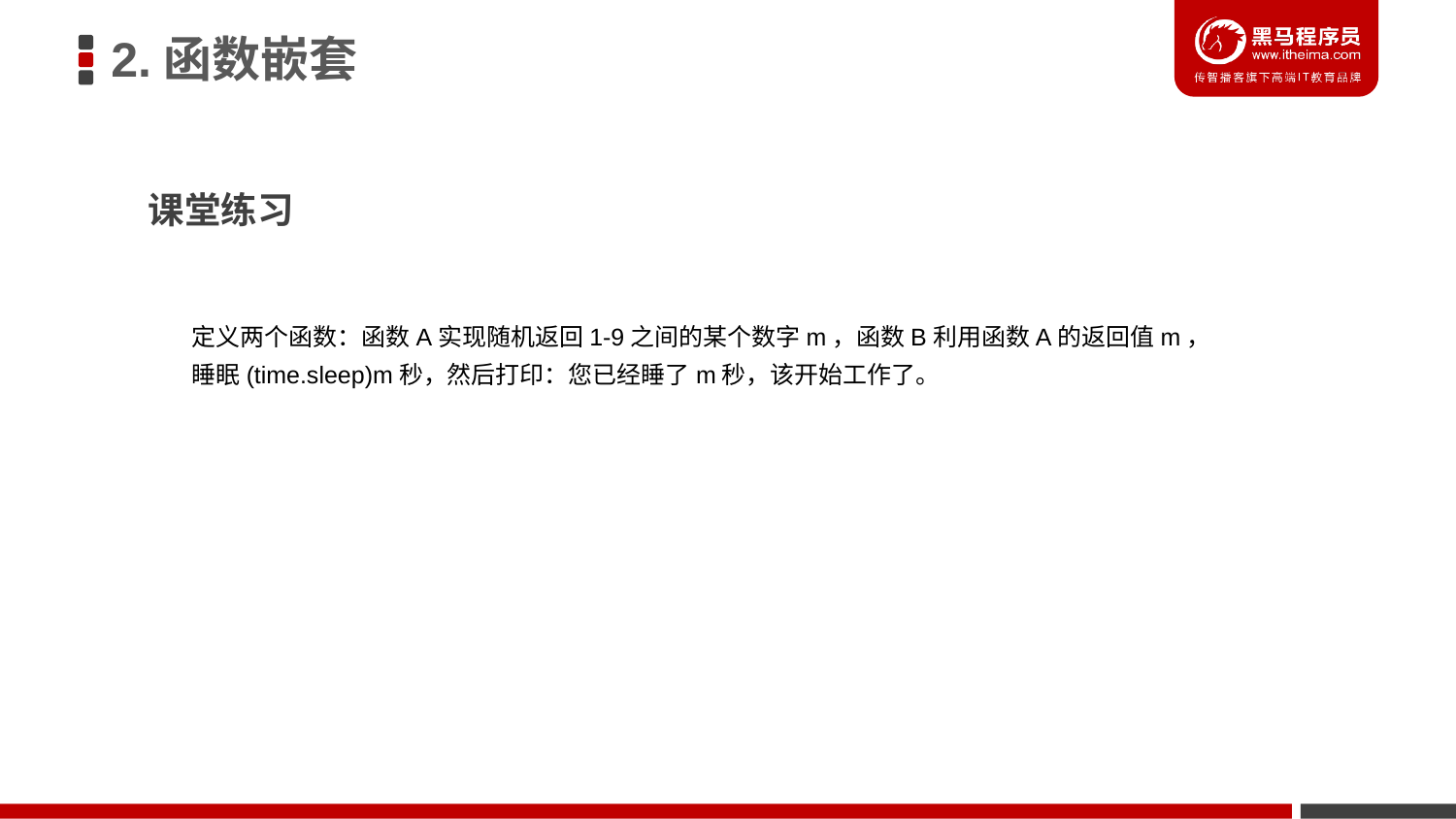

2.函数嵌套
课堂练习
定义两个函数：函数A实现随机返回1-9之间的某个数字m，函数B利用函数A的返回值m，睡眠(time.sleep)m秒，然后打印：您已经睡了m秒，该开始工作了。